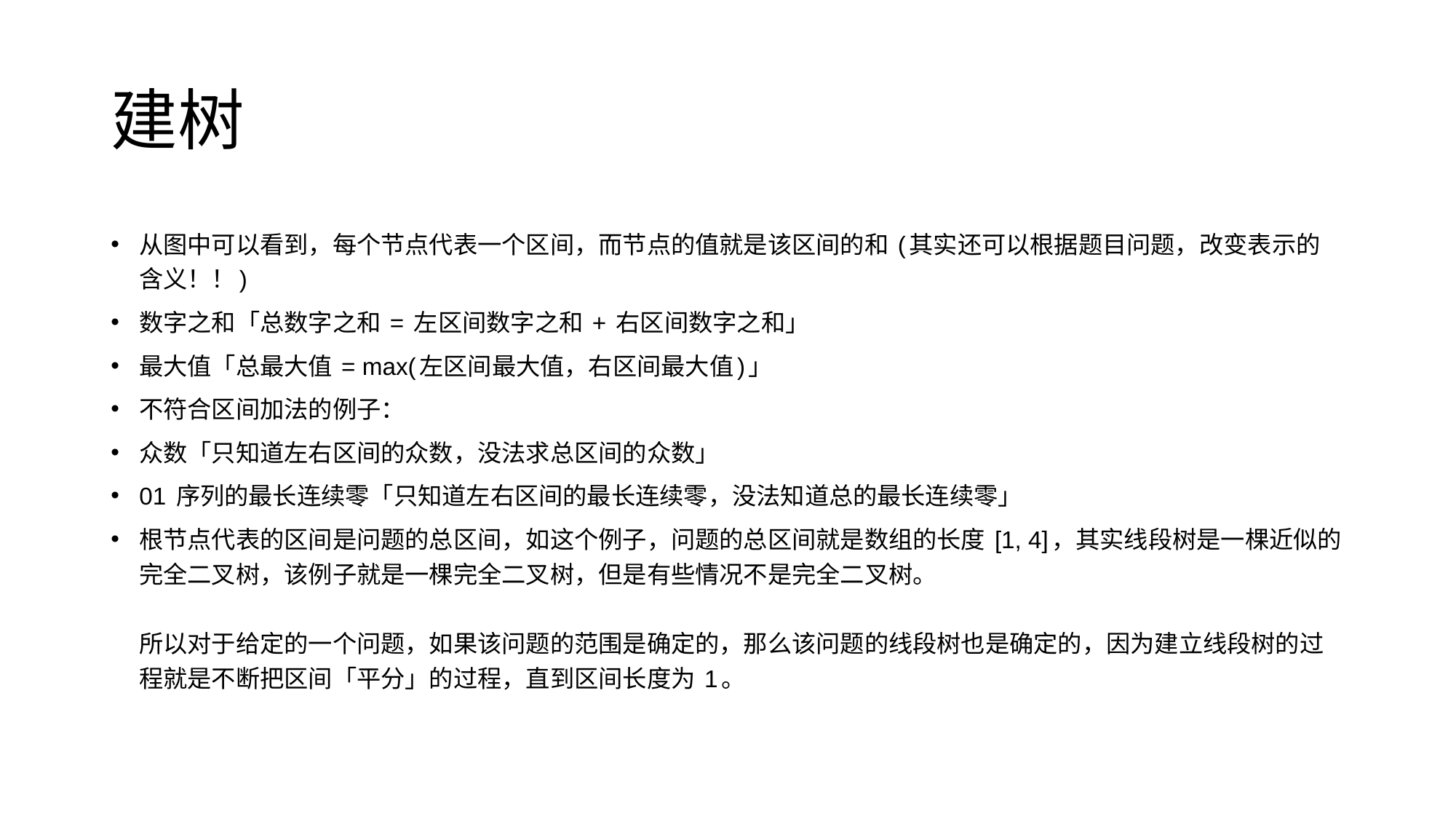

# 建树
从图中可以看到，每个节点代表一个区间，而节点的值就是该区间的和 (其实还可以根据题目问题，改变表示的含义！！)
数字之和「总数字之和 = 左区间数字之和 + 右区间数字之和」
最大值「总最大值 = max(左区间最大值，右区间最大值)」
不符合区间加法的例子：
众数「只知道左右区间的众数，没法求总区间的众数」
01 序列的最长连续零「只知道左右区间的最长连续零，没法知道总的最长连续零」
根节点代表的区间是问题的总区间，如这个例子，问题的总区间就是数组的长度 [1, 4]，其实线段树是一棵近似的完全二叉树，该例子就是一棵完全二叉树，但是有些情况不是完全二叉树。
所以对于给定的一个问题，如果该问题的范围是确定的，那么该问题的线段树也是确定的，因为建立线段树的过程就是不断把区间「平分」的过程，直到区间长度为 1。